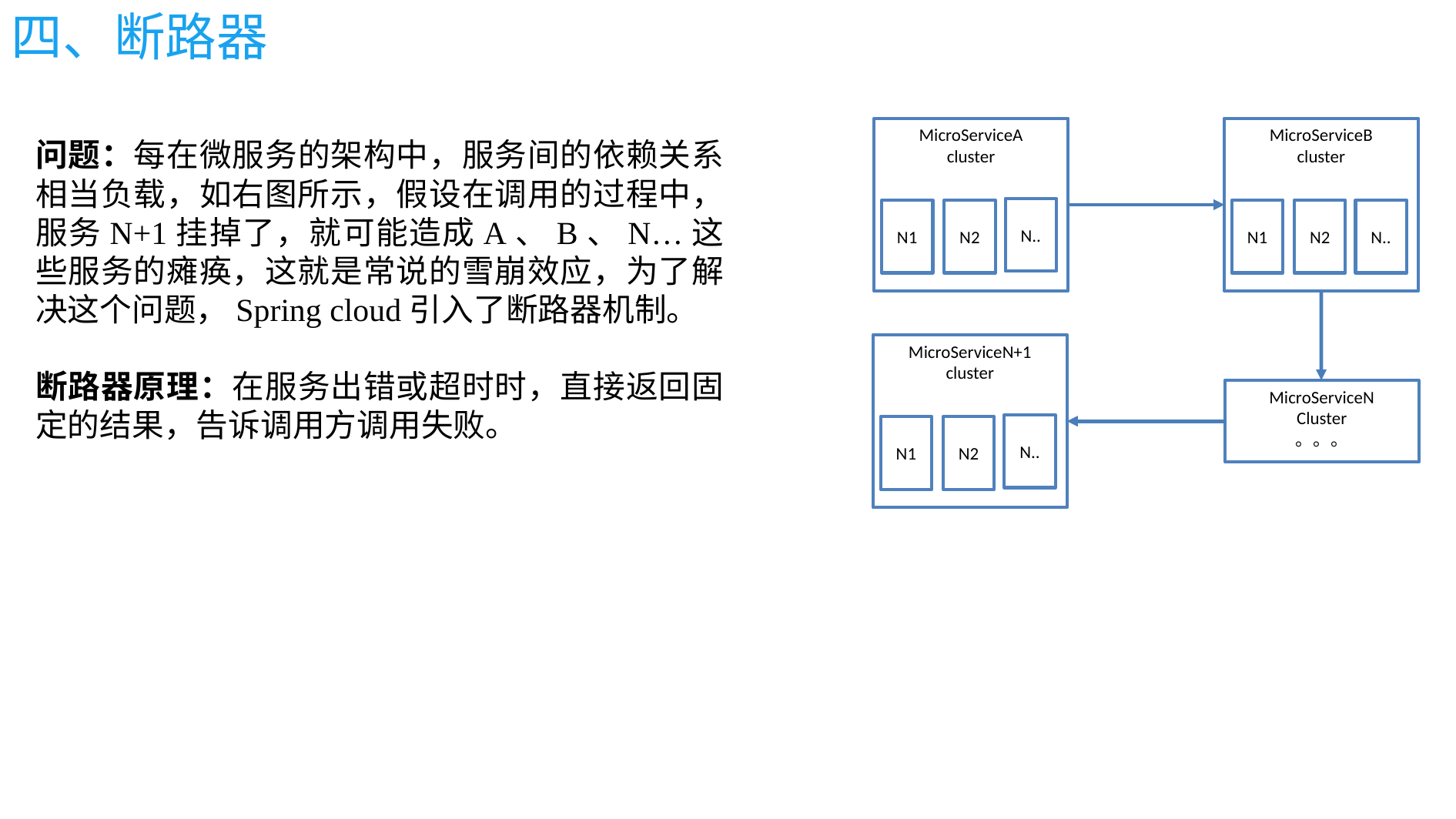

# 四、断路器
MicroServiceA
cluster
N..
N1
N2
MicroServiceB
cluster
N1
N2
N..
问题：每在微服务的架构中，服务间的依赖关系相当负载，如右图所示，假设在调用的过程中，服务N+1挂掉了，就可能造成A、B、N…这些服务的瘫痪，这就是常说的雪崩效应，为了解决这个问题，Spring cloud引入了断路器机制。

断路器原理：在服务出错或超时时，直接返回固定的结果，告诉调用方调用失败。

MicroServiceN+1
cluster
N..
N1
N2
MicroServiceN
Cluster
。。。